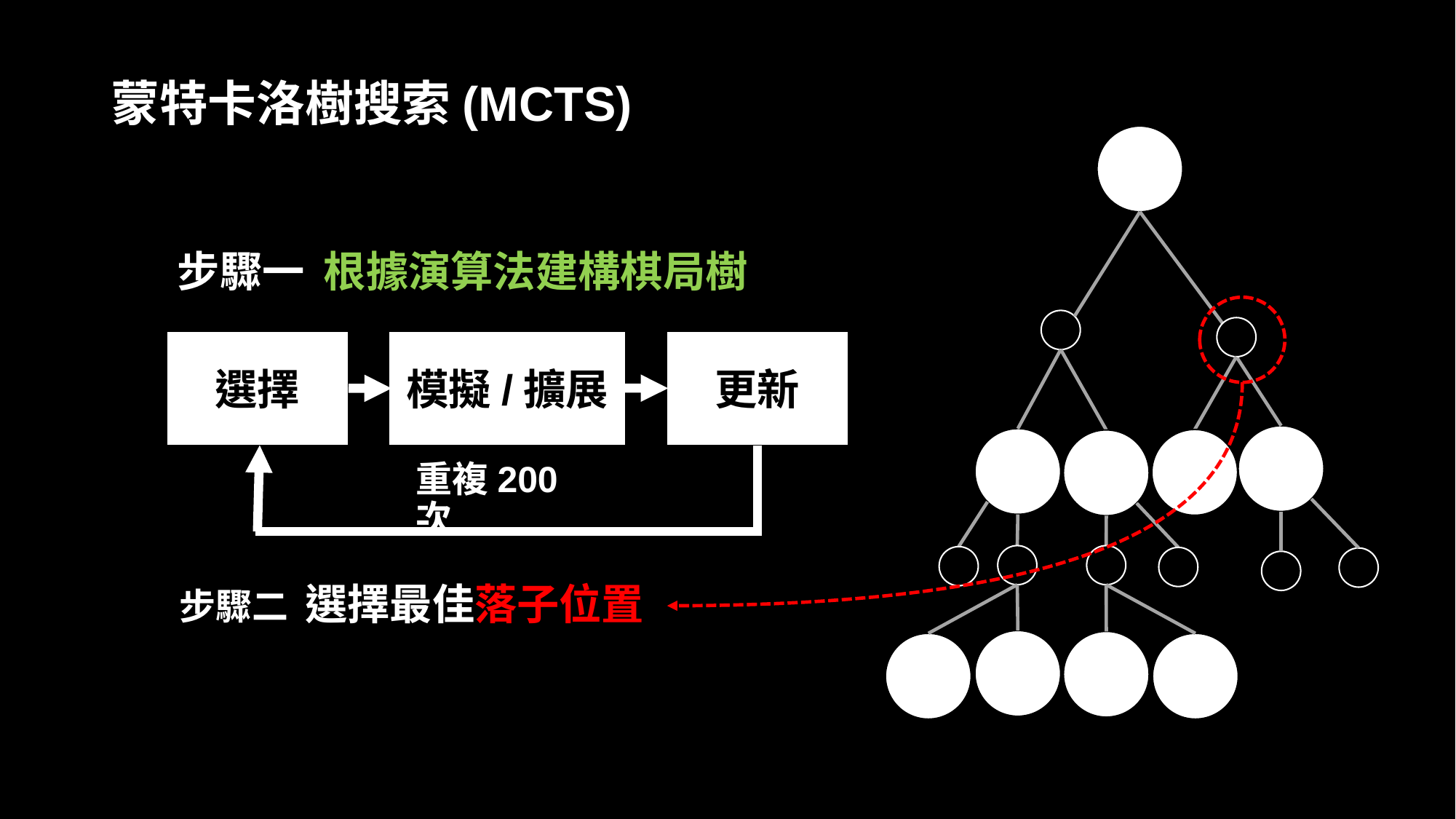

# 蒙特卡洛樹搜索(MCTS)

步驟一  根據演算法建構棋局樹

選擇
模擬/擴展
更新

重複200次
步驟二  選擇最佳落子位置